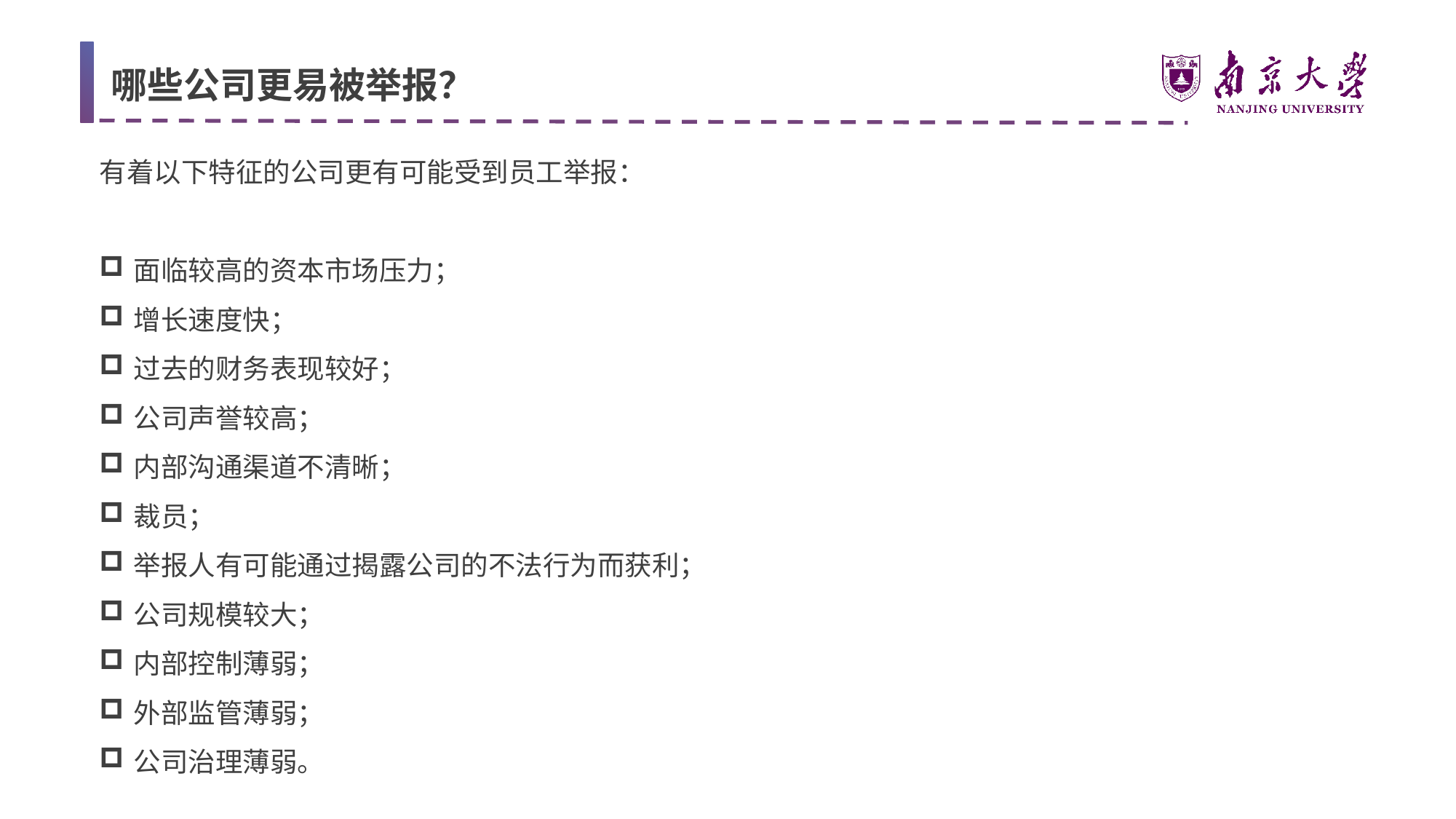

哪些公司更易被举报？

有着以下特征的公司更有可能受到员工举报：

面临较高的资本市场压力；
增长速度快；
过去的财务表现较好；
公司声誉较高；
内部沟通渠道不清晰；
裁员；
举报人有可能通过揭露公司的不法行为而获利；
公司规模较大；
内部控制薄弱；
外部监管薄弱；
公司治理薄弱。